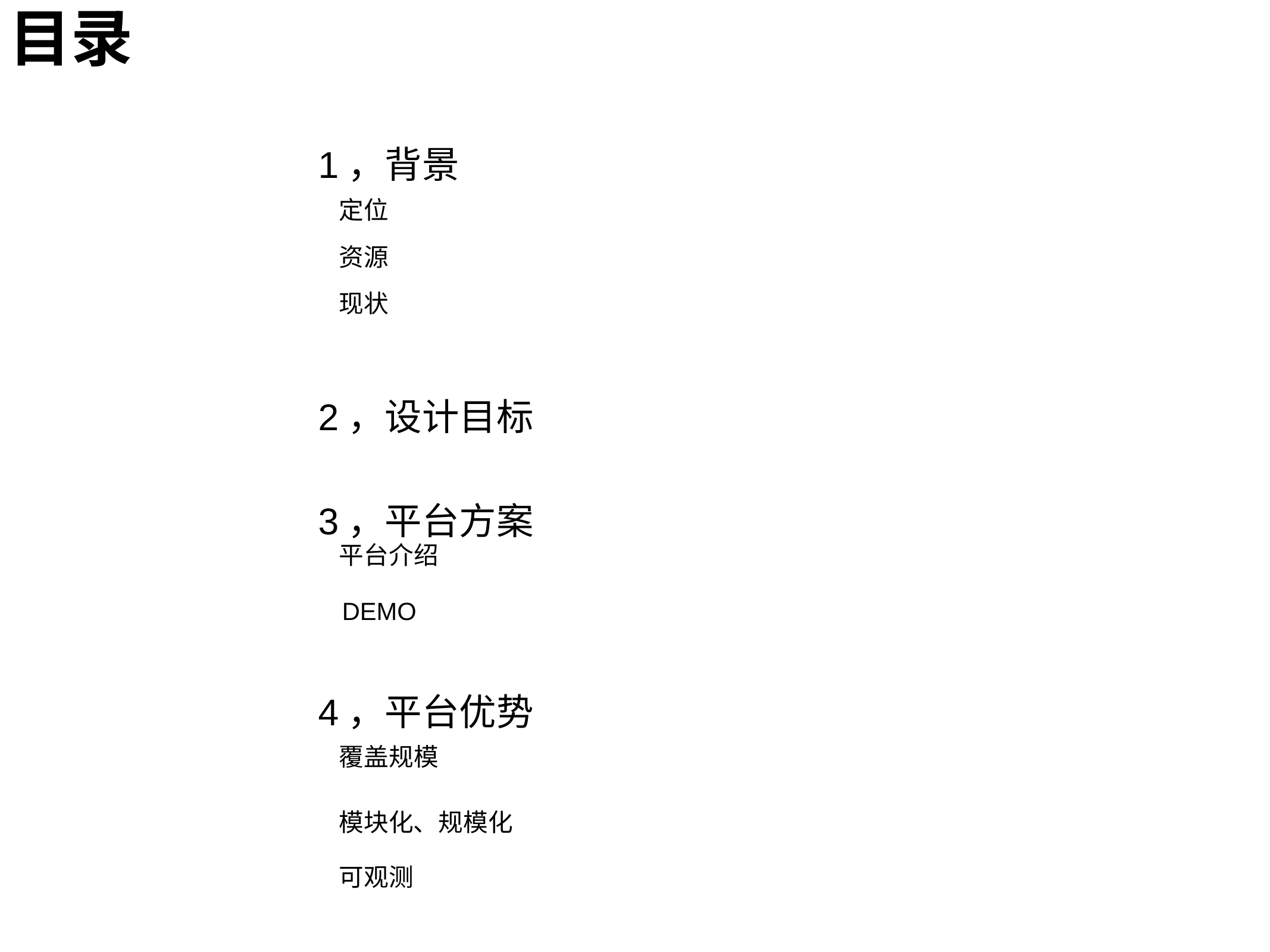

目录
1，背景
定位
资源
现状
2，设计目标
3，平台方案
平台介绍
DEMO
4，平台优势
覆盖规模
模块化、规模化
可观测